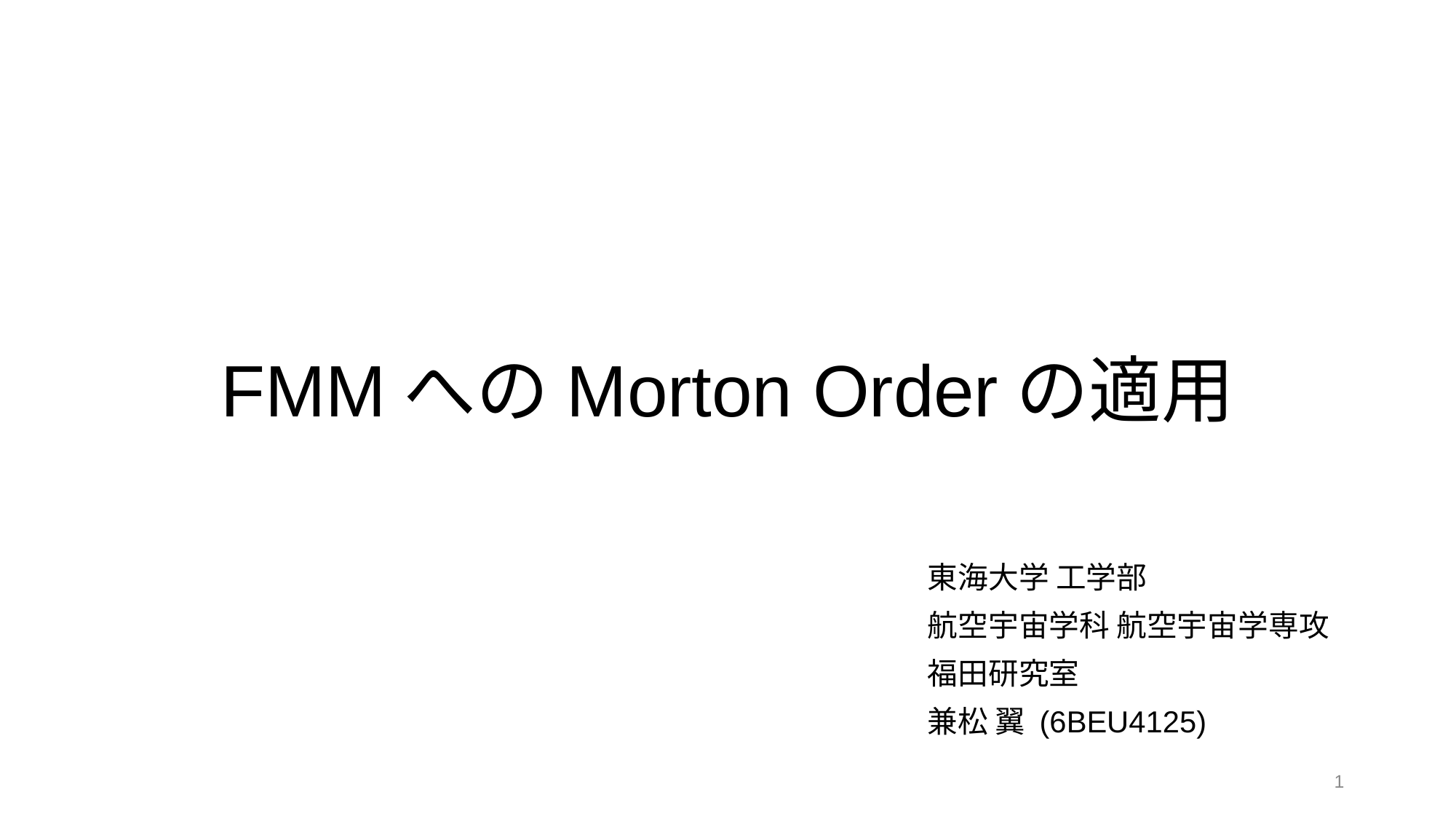

FMMへのMorton Orderの適用
東海大学 工学部
航空宇宙学科 航空宇宙学専攻
福田研究室
兼松 翼 (6BEU4125)
1